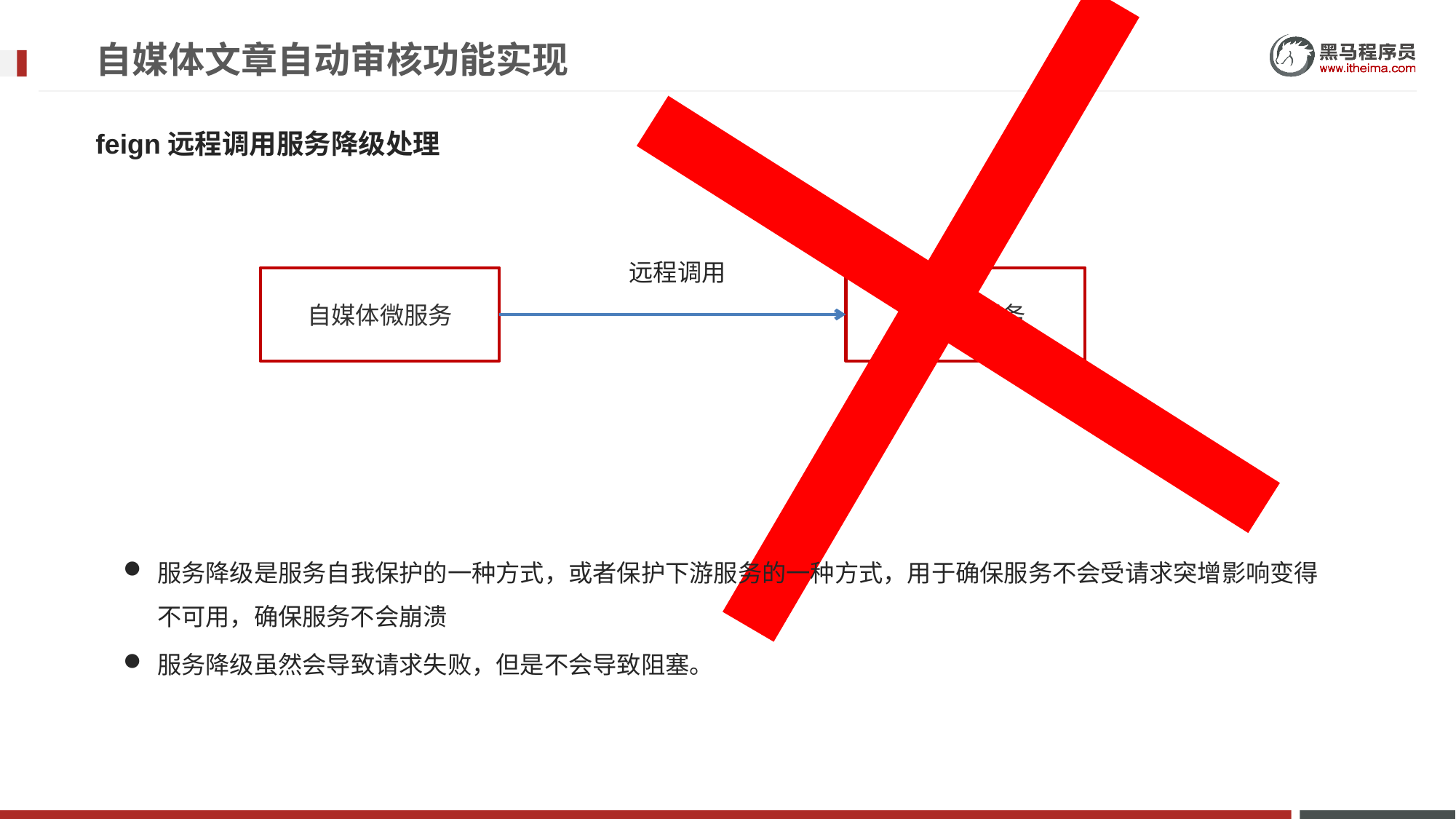

# 自媒体文章自动审核功能实现
feign远程调用服务降级处理
远程调用
自媒体微服务
文章微服务
服务降级是服务自我保护的一种方式，或者保护下游服务的一种方式，用于确保服务不会受请求突增影响变得不可用，确保服务不会崩溃
服务降级虽然会导致请求失败，但是不会导致阻塞。